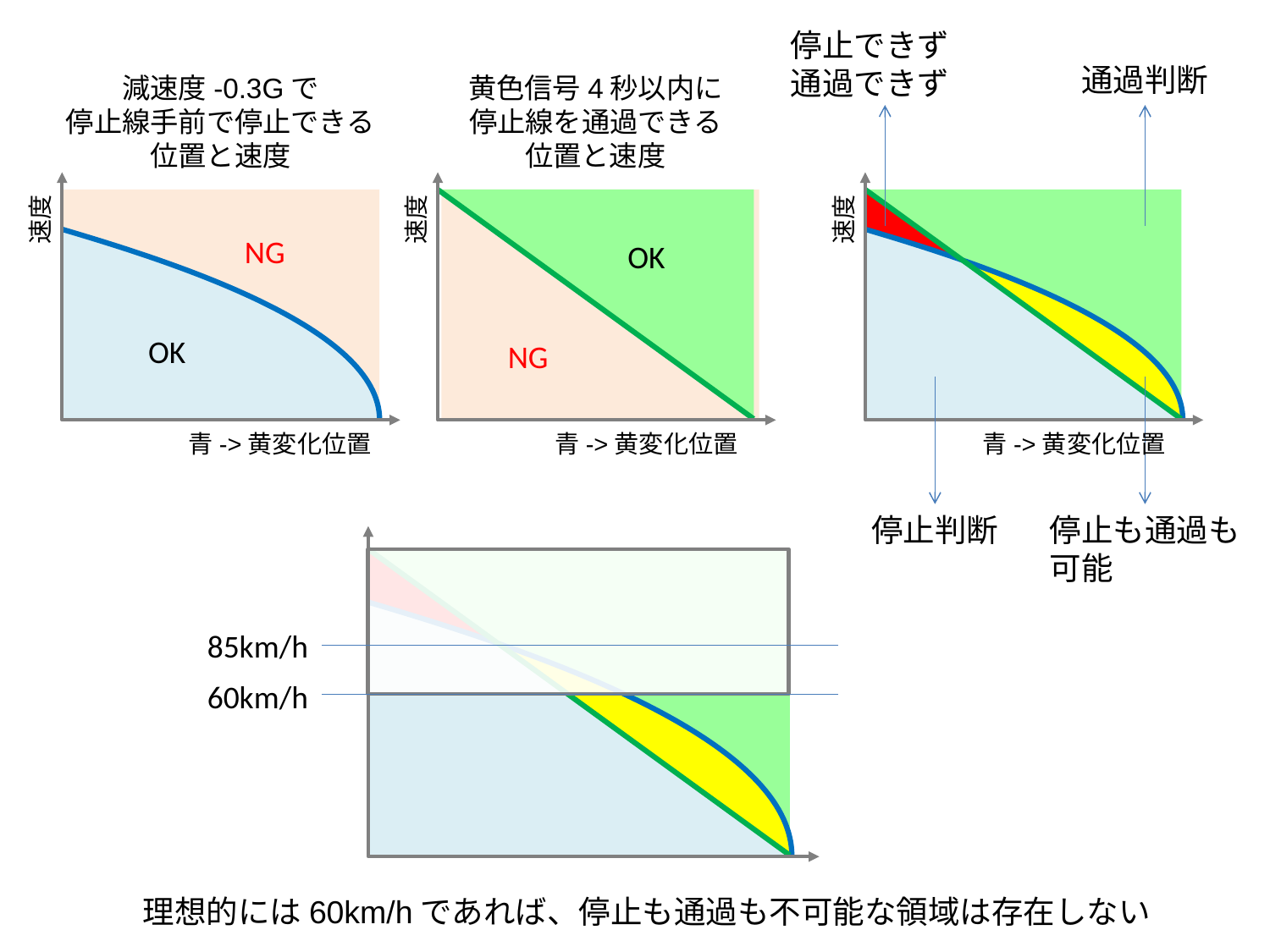

停止できず
通過できず
通過判断
減速度-0.3Gで
停止線手前で停止できる
位置と速度
黄色信号4秒以内に
停止線を通過できる
位置と速度

速度
速度
速度
NG
OK
OK
NG
青->黄変化位置
青->黄変化位置
青->黄変化位置
停止判断
停止も通過も
可能

85km/h
60km/h
理想的には60km/hであれば、停止も通過も不可能な領域は存在しない